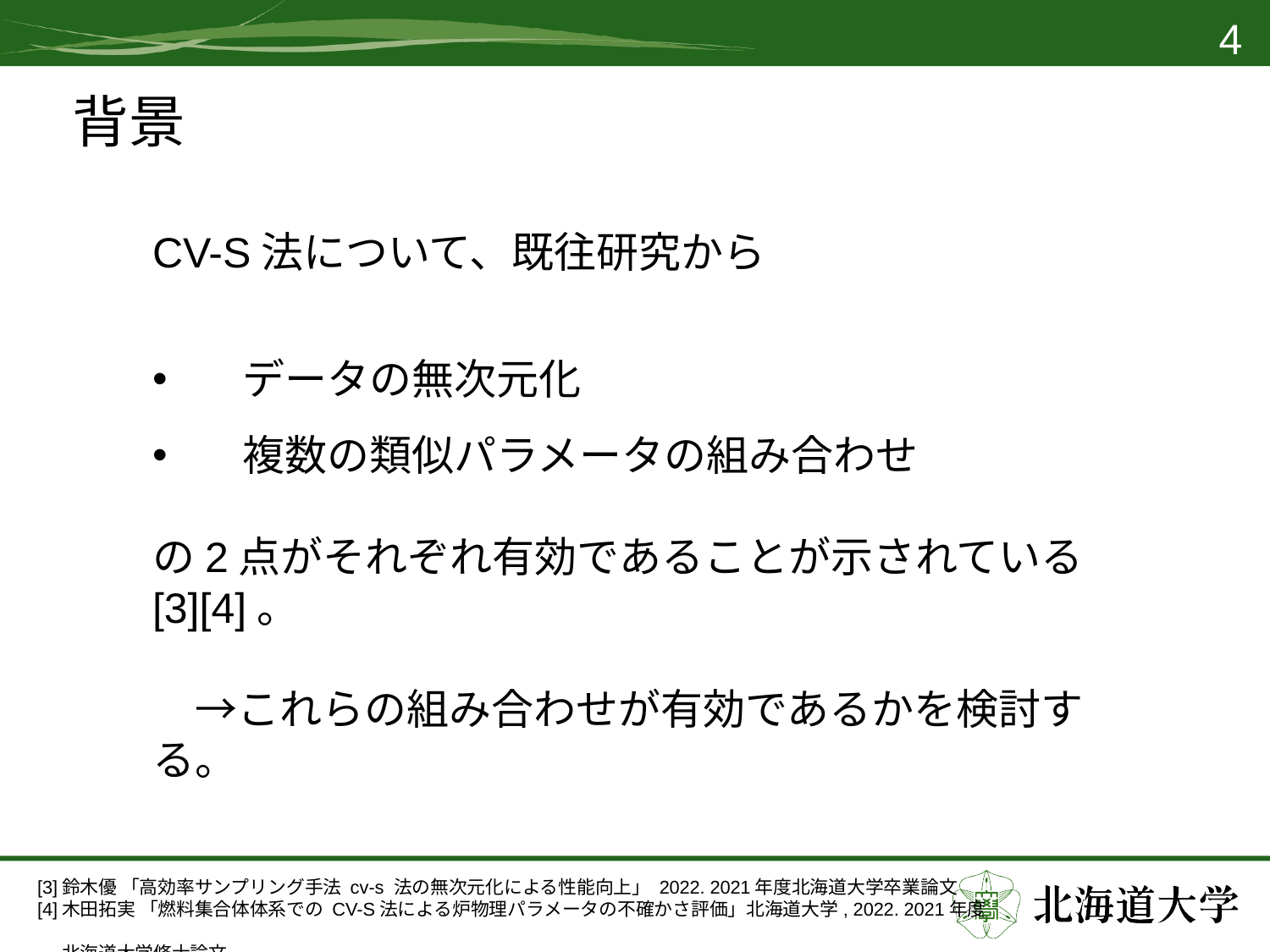

4
# 背景
CV-S法について、既往研究から

　データの無次元化
　複数の類似パラメータの組み合わせ

の2点がそれぞれ有効であることが示されている[3][4]。

　→これらの組み合わせが有効であるかを検討する。

[3]鈴木優 「高効率サンプリング手法 cv-s 法の無次元化による性能向上」 2022. 2021年度北海道大学卒業論文
[4]木田拓実 「燃料集合体体系での CV-S法による炉物理パラメータの不確かさ評価」北海道大学, 2022. 2021年度
     北海道大学修士論文